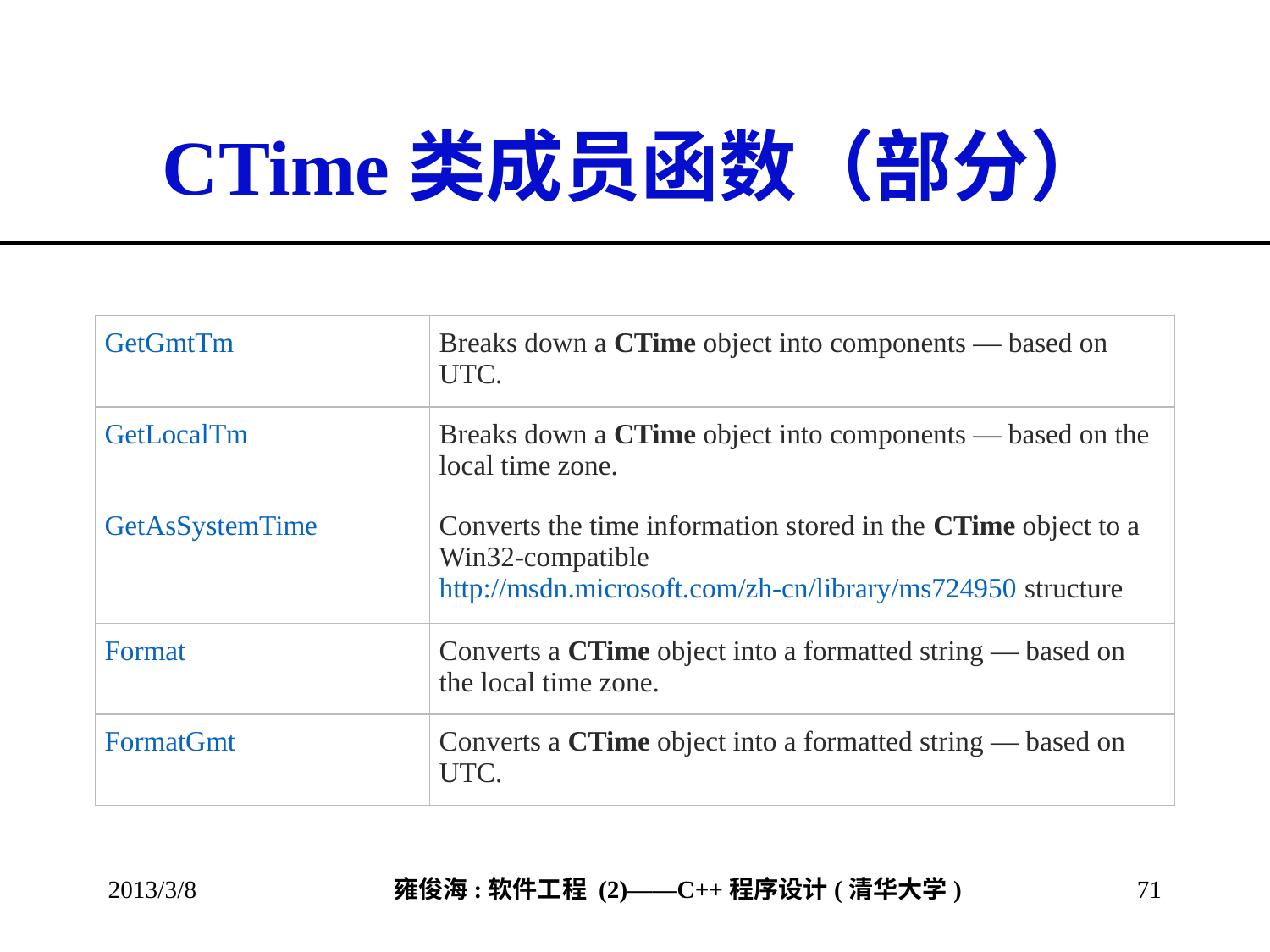

# CTime类成员函数（部分）
| GetGmtTm | Breaks down a CTime object into components — based on UTC. |
| --- | --- |
| GetLocalTm | Breaks down a CTime object into components — based on the local time zone. |
| GetAsSystemTime | Converts the time information stored in the CTime object to a Win32-compatiblehttp://msdn.microsoft.com/zh-cn/library/ms724950 structure |
| Format | Converts a CTime object into a formatted string — based on the local time zone. |
| FormatGmt | Converts a CTime object into a formatted string — based on UTC. |
2013/3/8
71